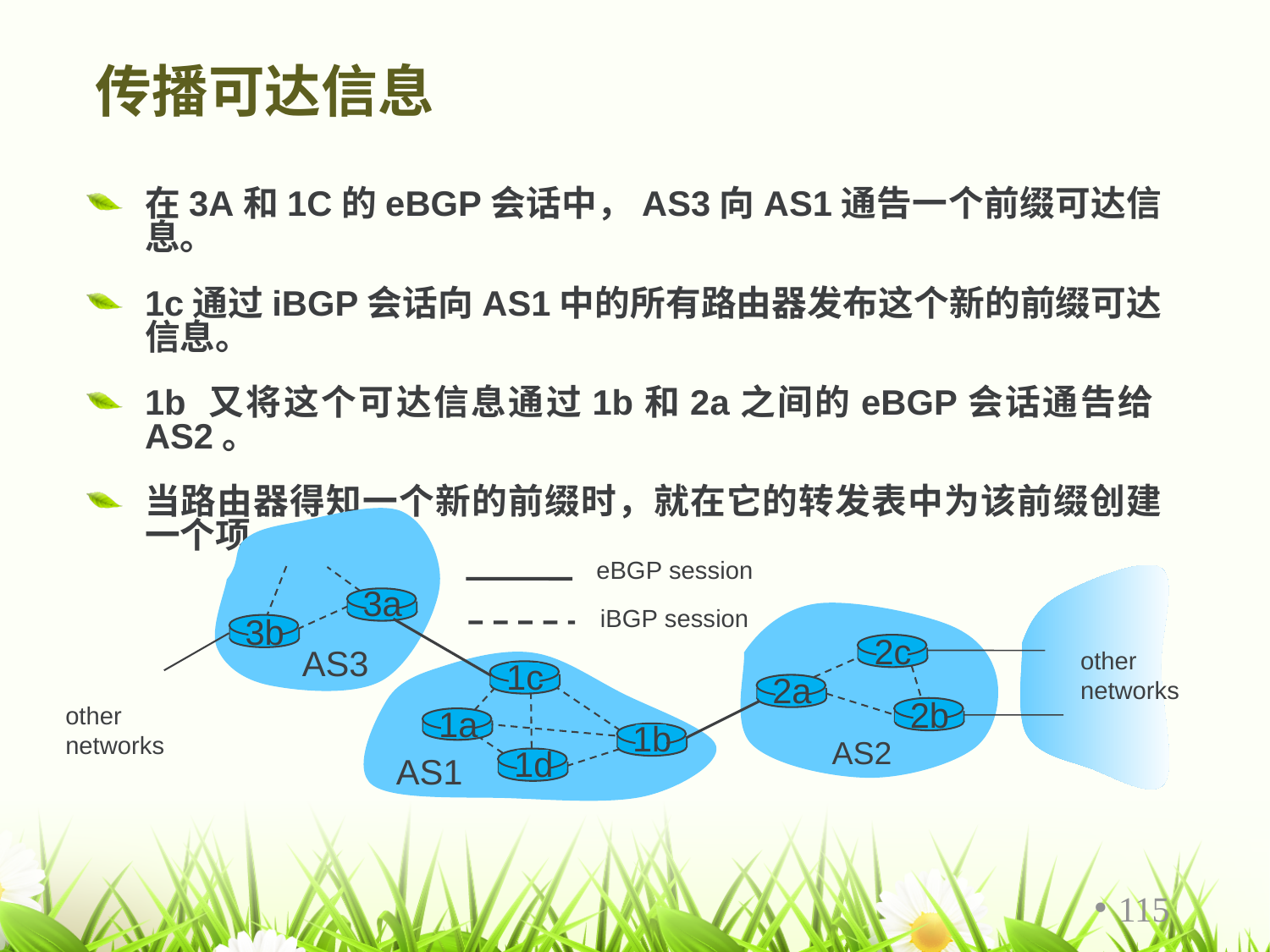

# 传播可达信息
在3A和1C的eBGP会话中，AS3向AS1通告一个前缀可达信息。
1c通过iBGP会话向AS1中的所有路由器发布这个新的前缀可达信息。
1b 又将这个可达信息通过1b和2a之间的eBGP会话通告给AS2。
当路由器得知一个新的前缀时，就在它的转发表中为该前缀创建一个项。

eBGP session

3a

iBGP session

3b

2c

AS3
other
networks

1c

2a

2b

other
networks
1a

1b

AS2

1d

AS1

115